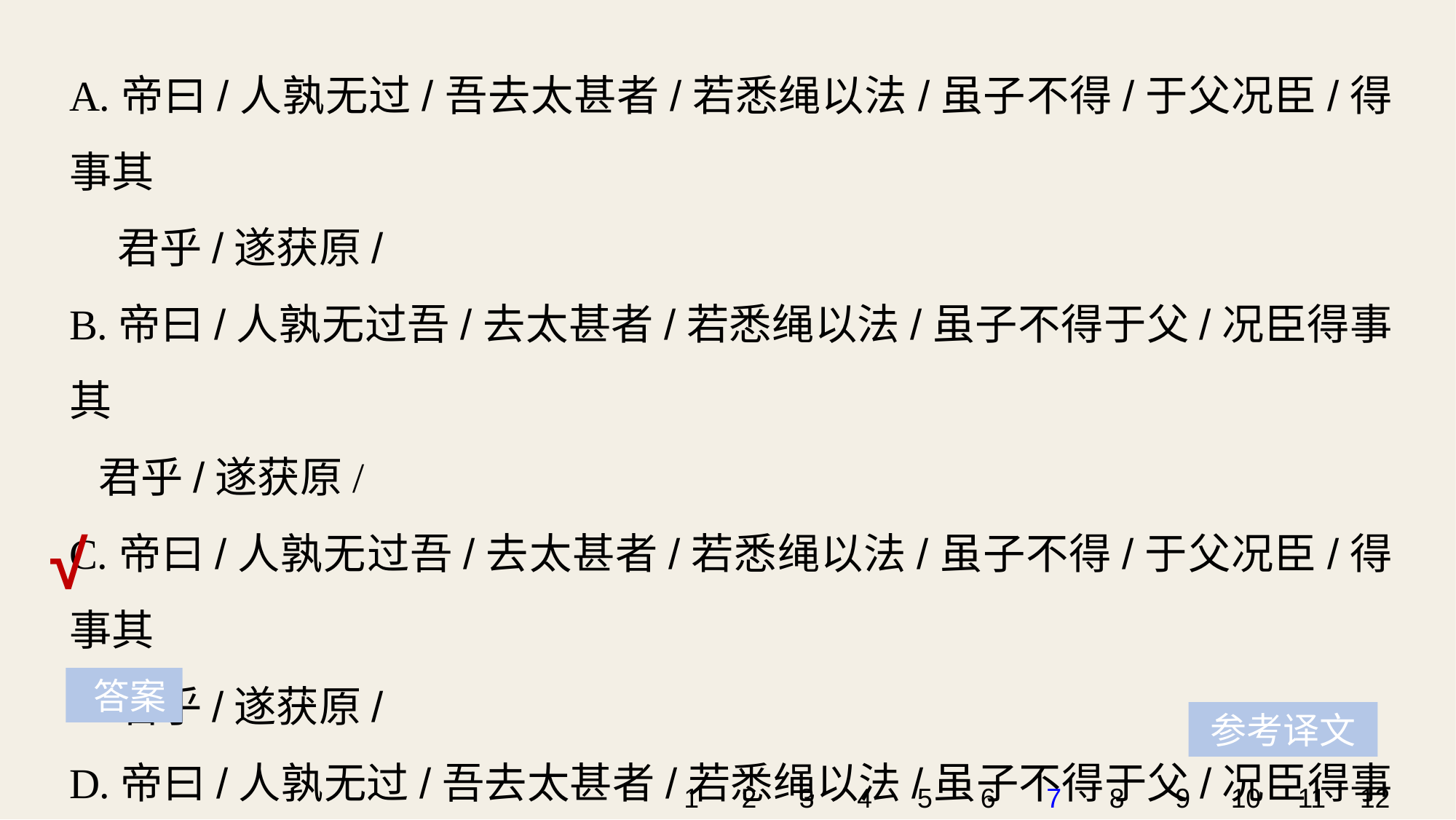

A.帝曰/人孰无过/吾去太甚者/若悉绳以法/虽子不得/于父况臣/得事其
    君乎/遂获原/
B.帝曰/人孰无过吾/去太甚者/若悉绳以法/虽子不得于父/况臣得事其
  君乎/遂获原/
C.帝曰/人孰无过吾/去太甚者/若悉绳以法/虽子不得/于父况臣/得事其
    君乎/遂获原/
D.帝曰/人孰无过/吾去太甚者/若悉绳以法/虽子不得于父/况臣得事其
  君乎/遂获原/
√
 答案
参考译文
1
2
3
4
5
6
7
8
9
10
11
12